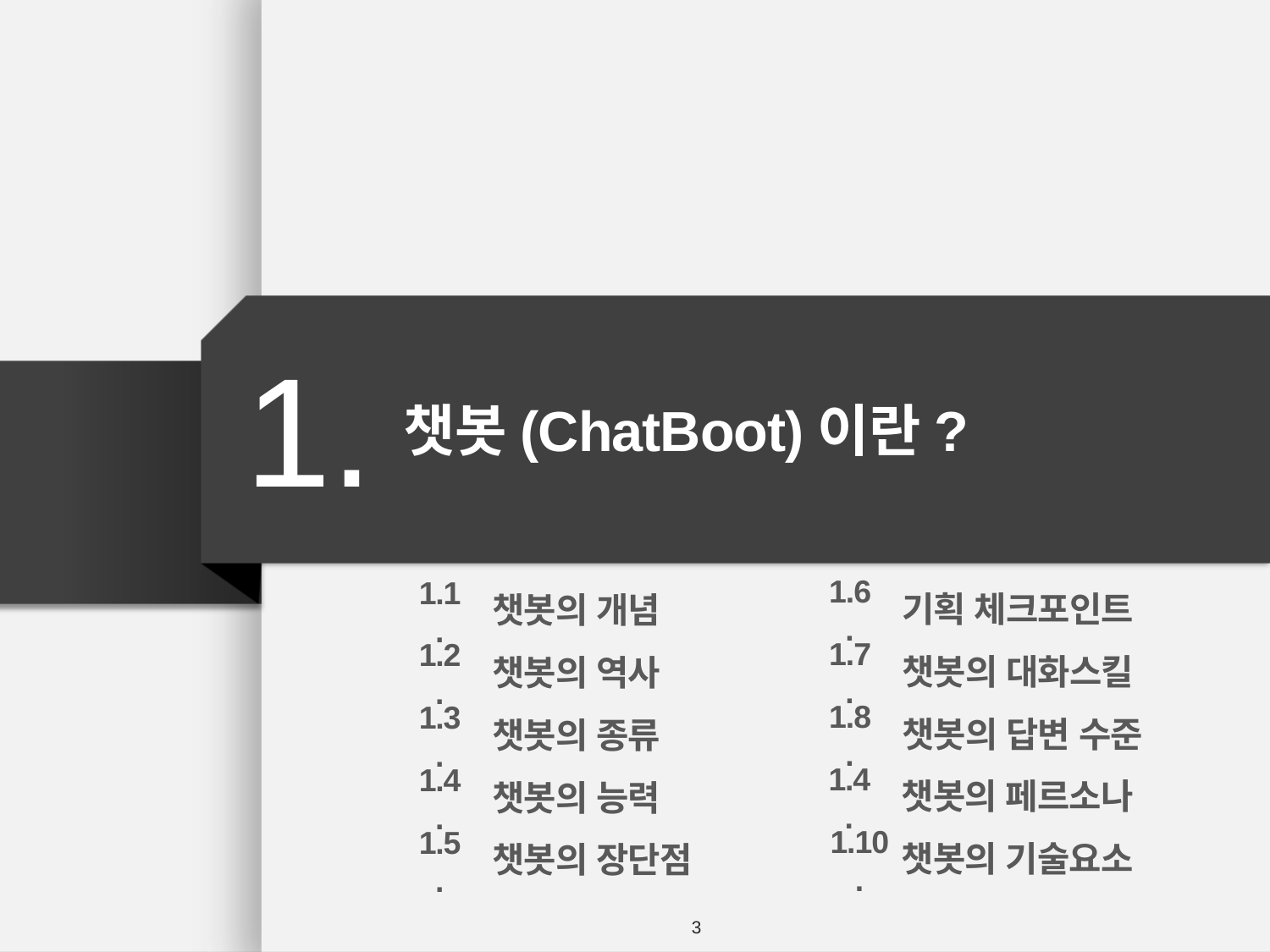

챗봇(ChatBoot)이란?
1.
기획 체크포인트
1.6.
챗봇의 개념
1.1.
챗봇의 대화스킬
1.7.
챗봇의 역사
1.2.
챗봇의 답변 수준
1.8.
챗봇의 종류
1.3.
챗봇의 페르소나
1.4.
챗봇의 능력
1.4.
챗봇의 기술요소
1.10.
챗봇의 장단점
1.5.
3